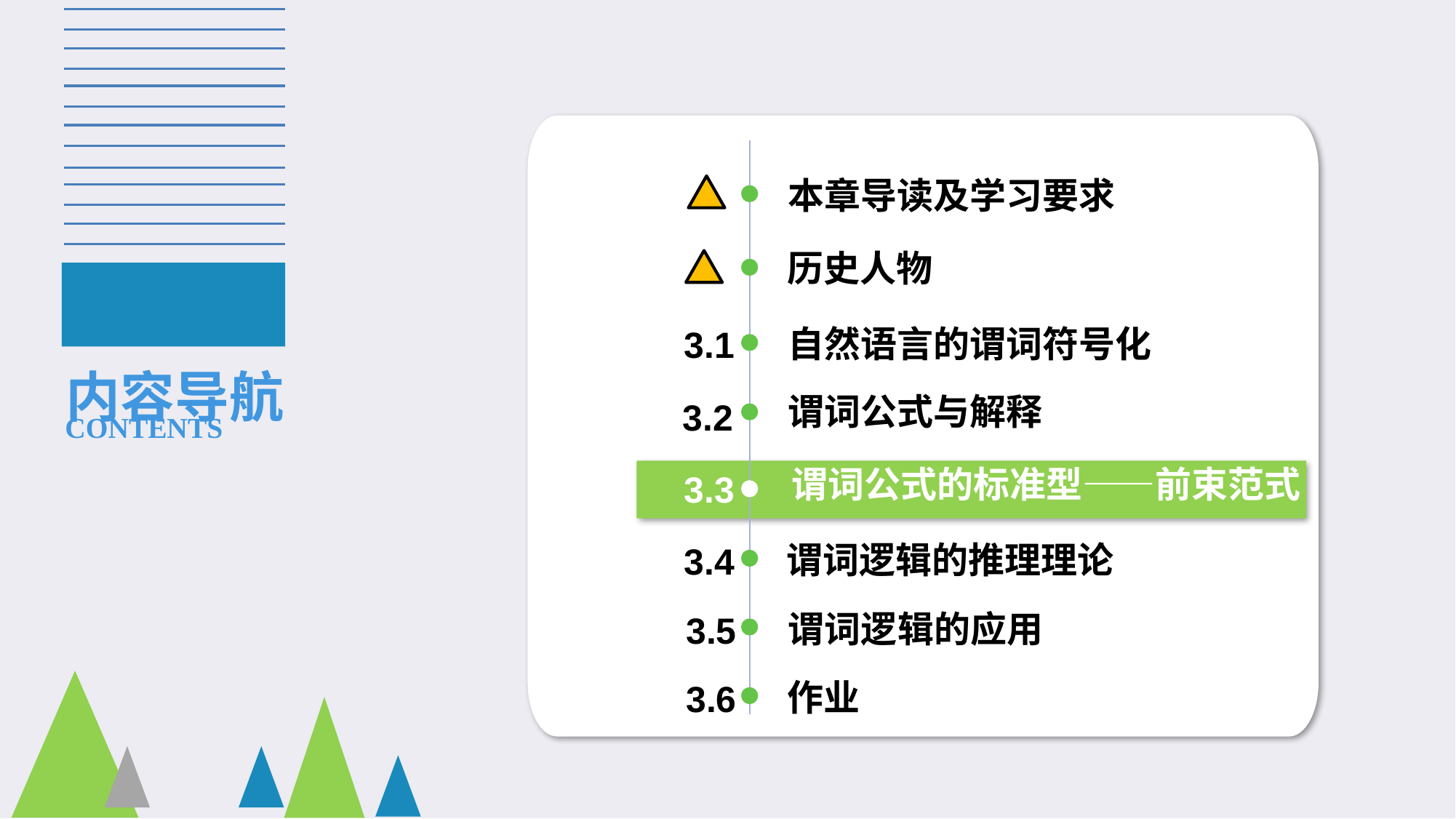

本章导读及学习要求
   1

历史人物

内容导航
自然语言的谓词符号化
 3.1

谓词公式与解释
 3.2

CONTENTS

谓词公式的标准型——前束范式
 3.3

谓词逻辑的推理理论
 3.4

谓词逻辑的应用
 3.5

作业
 3.6